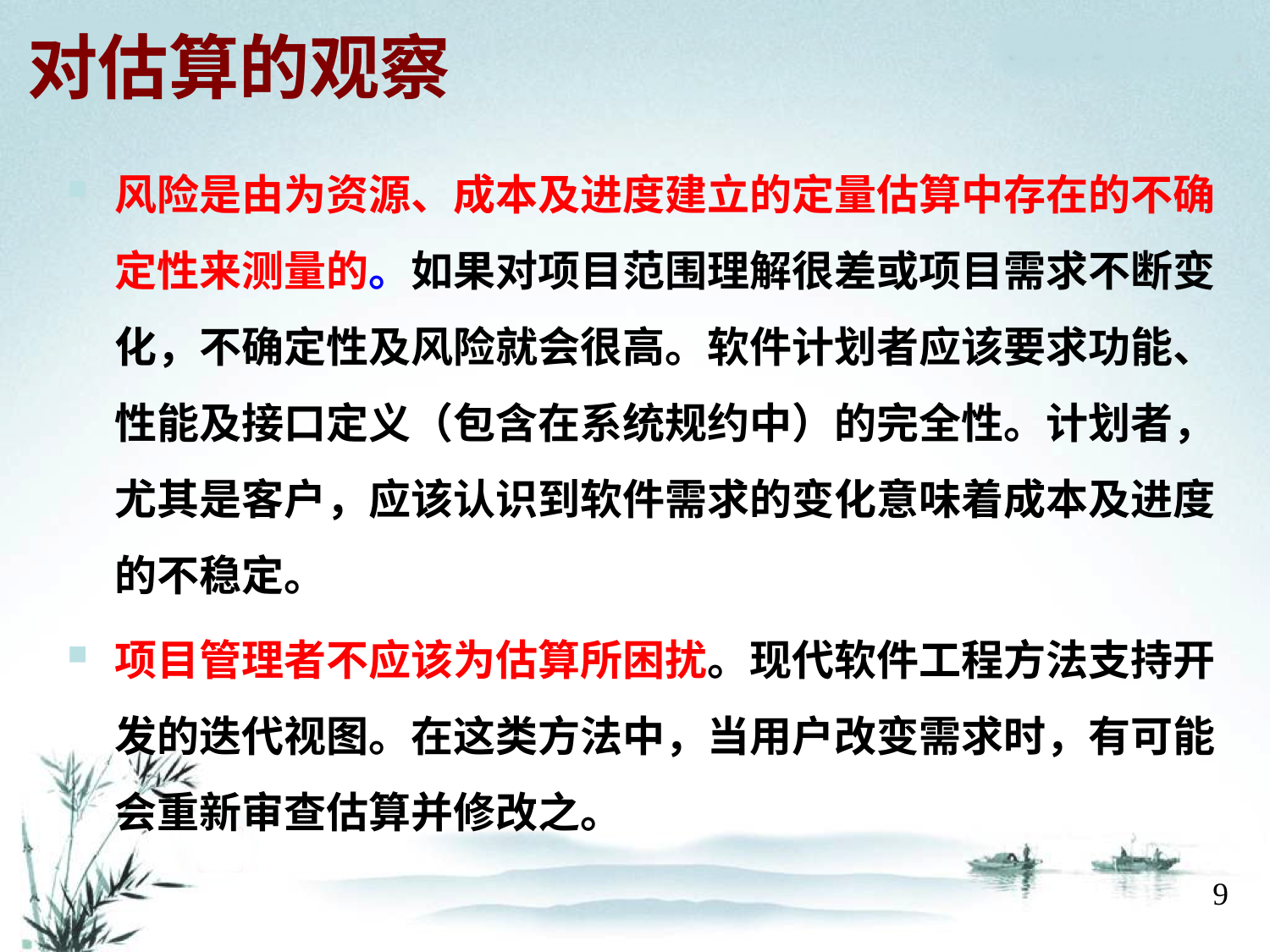

# 对估算的观察
风险是由为资源、成本及进度建立的定量估算中存在的不确定性来测量的。如果对项目范围理解很差或项目需求不断变化，不确定性及风险就会很高。软件计划者应该要求功能、性能及接口定义（包含在系统规约中）的完全性。计划者，尤其是客户，应该认识到软件需求的变化意味着成本及进度的不稳定。
项目管理者不应该为估算所困扰。现代软件工程方法支持开发的迭代视图。在这类方法中，当用户改变需求时，有可能会重新审查估算并修改之。
9